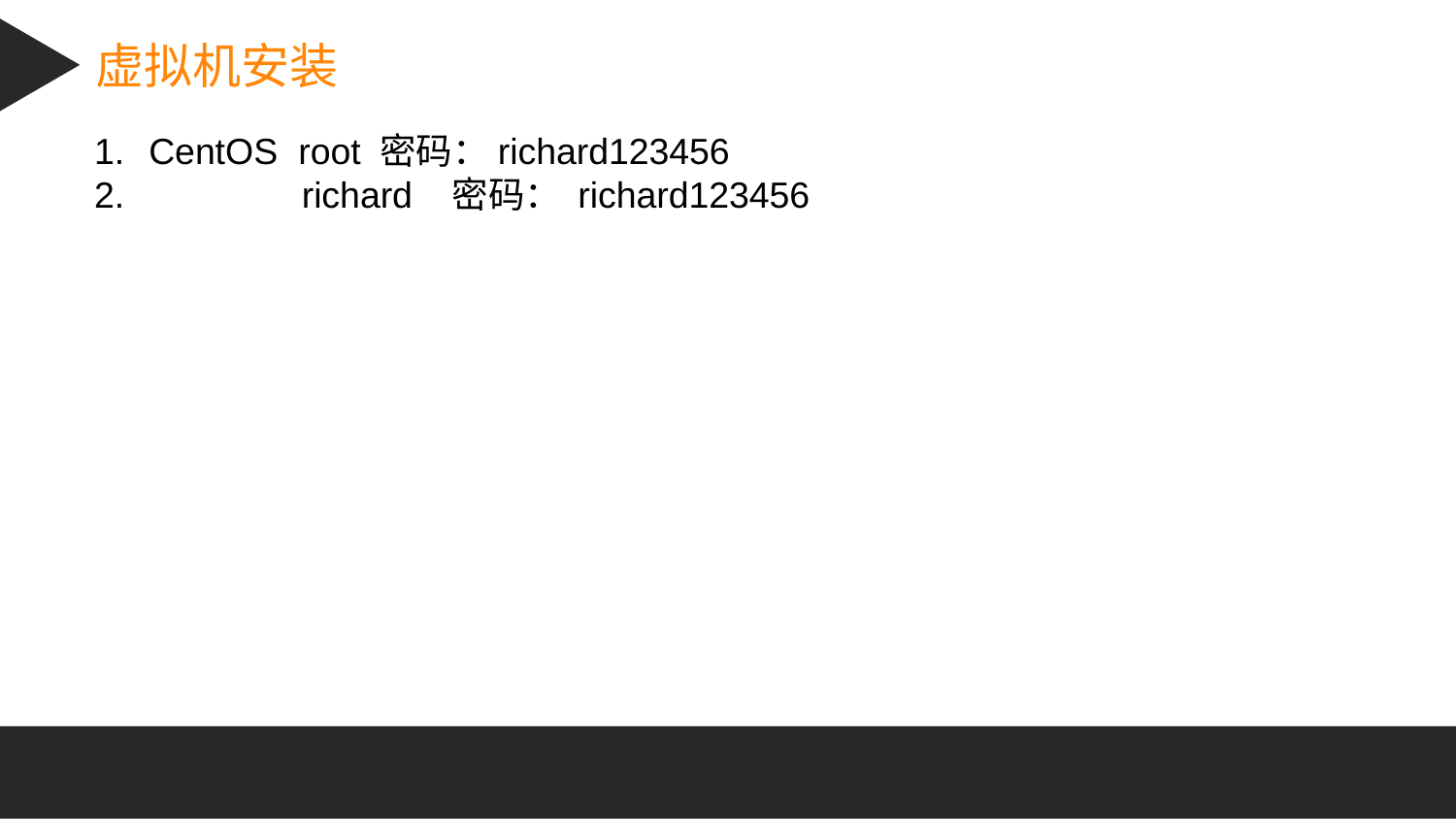

虚拟机安装
CentOS  root 密码：richard123456
               richard   密码： richard123456